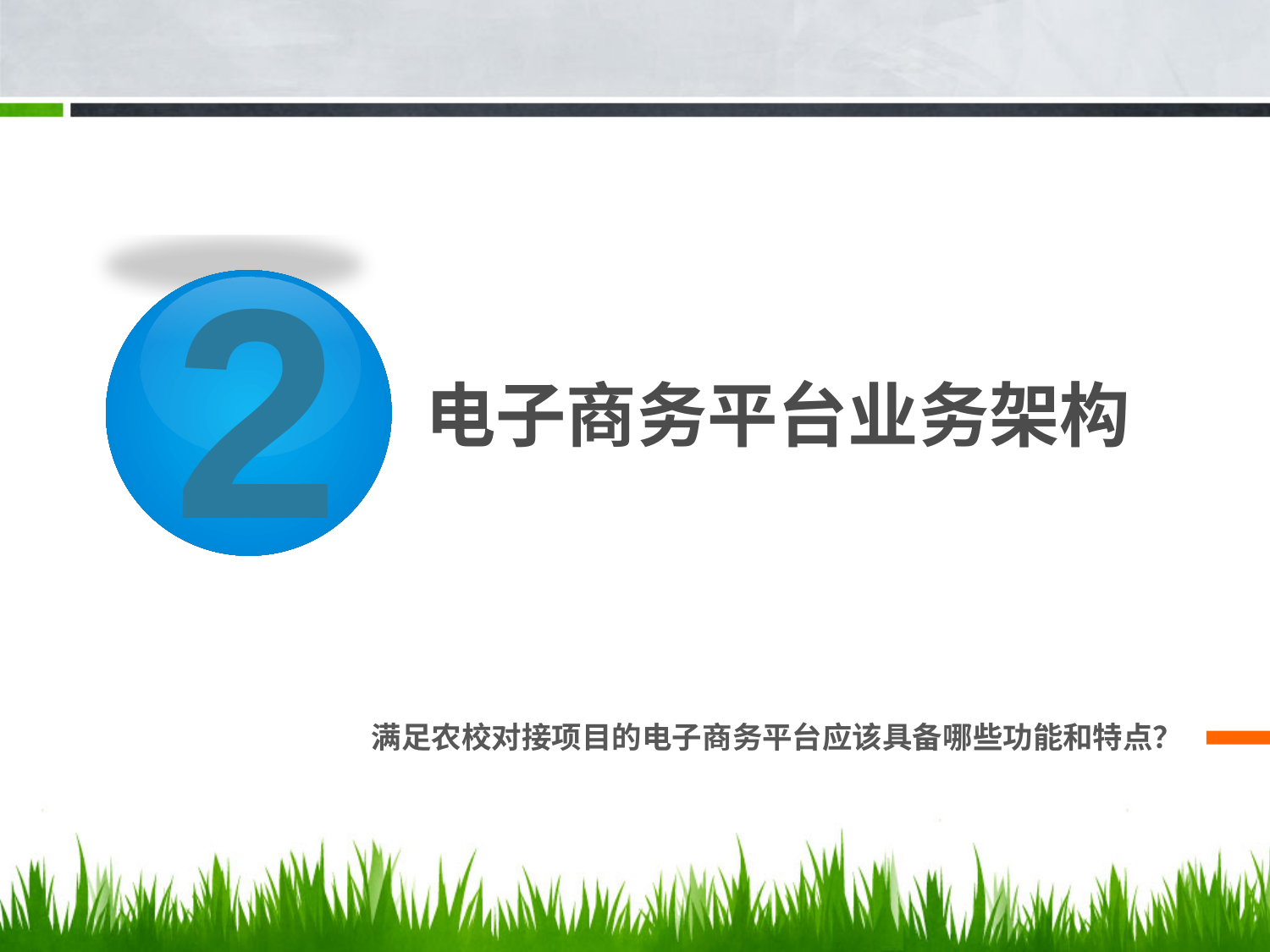

2

# 电子商务平台业务架构
满足农校对接项目的电子商务平台应该具备哪些功能和特点？